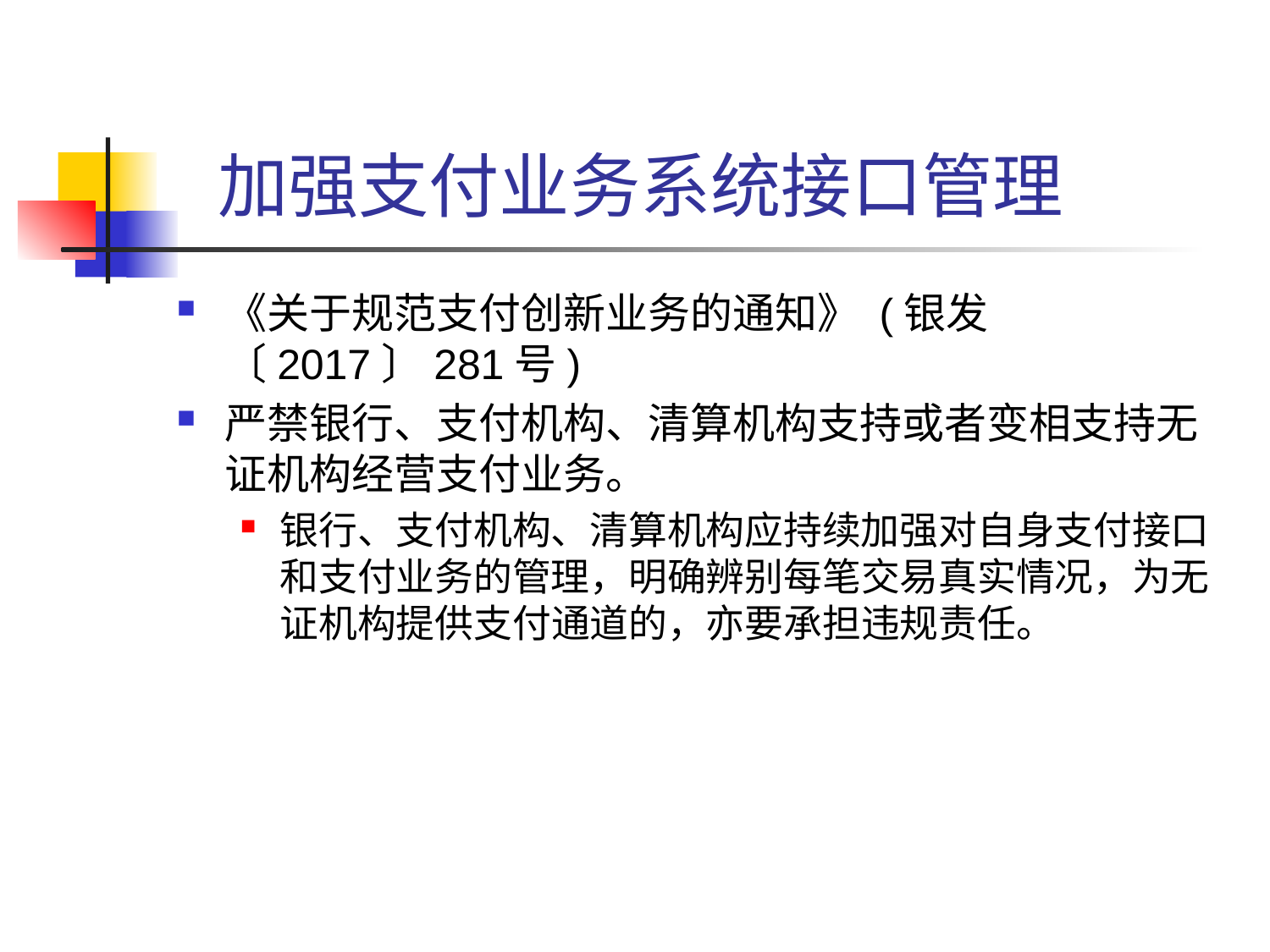

# 加强支付业务系统接口管理
《关于规范支付创新业务的通知》 (银发〔2017〕281号)
严禁银行、支付机构、清算机构支持或者变相支持无证机构经营支付业务。
银行、支付机构、清算机构应持续加强对自身支付接口和支付业务的管理，明确辨别每笔交易真实情况，为无证机构提供支付通道的，亦要承担违规责任。